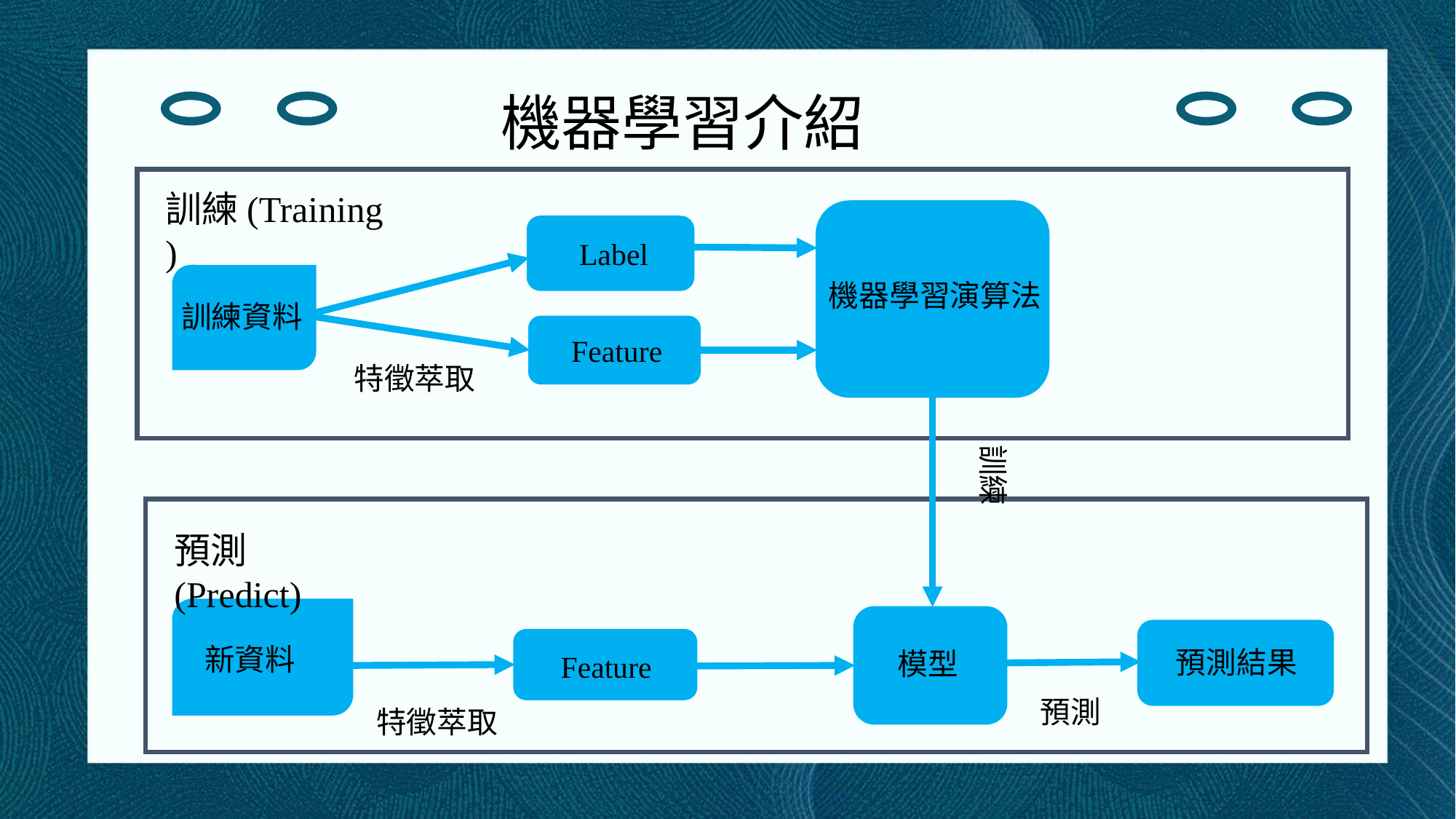

機器學習介紹

訓練(Training )

Label

機器學習演算法
訓練資料

Feature

特徵萃取
訓練

預測 (Predict)

新資料
預測結果
模型
Feature
預測
特徵萃取